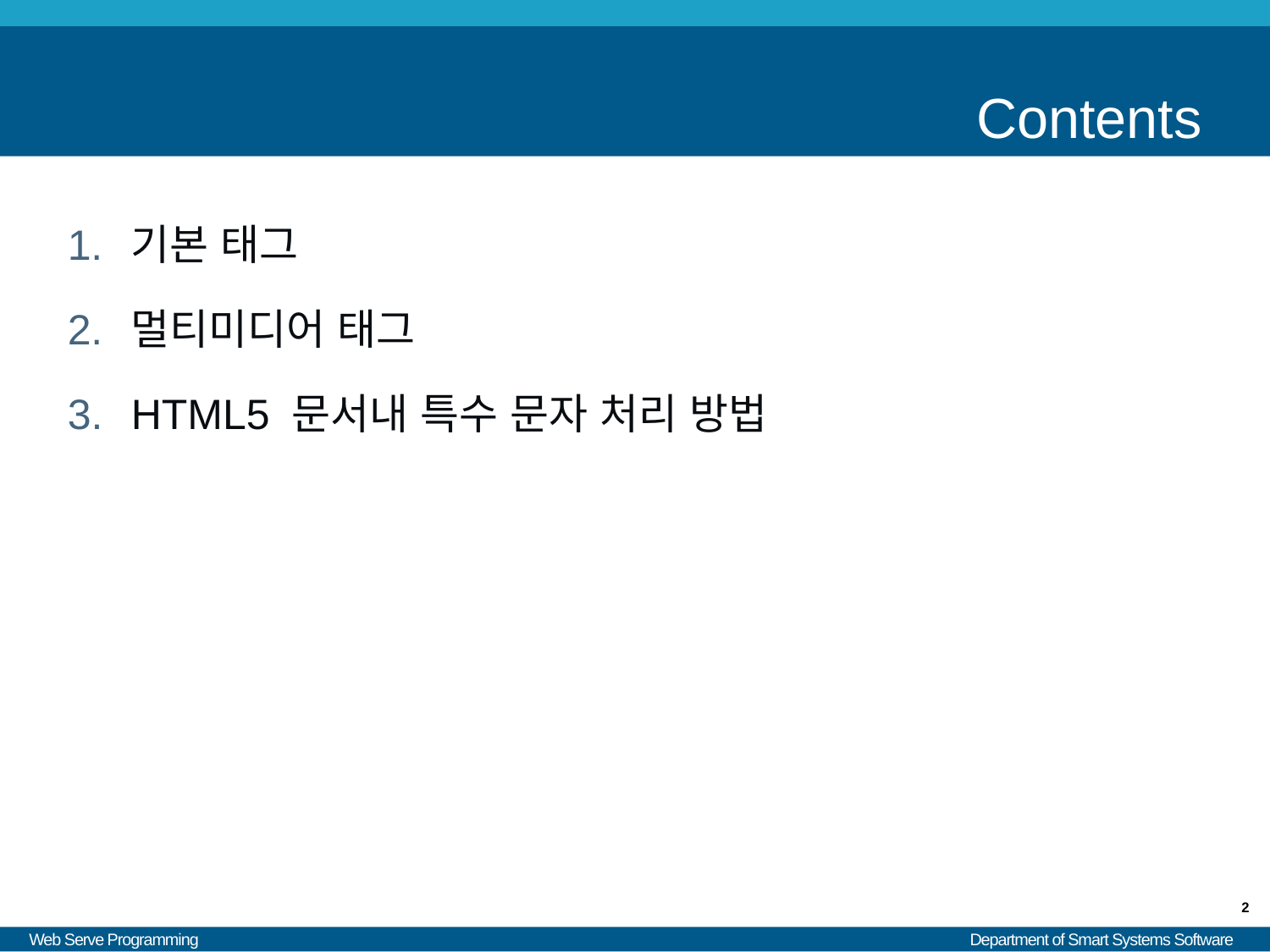

# Contents
기본 태그
멀티미디어 태그
HTML5 문서내 특수 문자 처리 방법
2